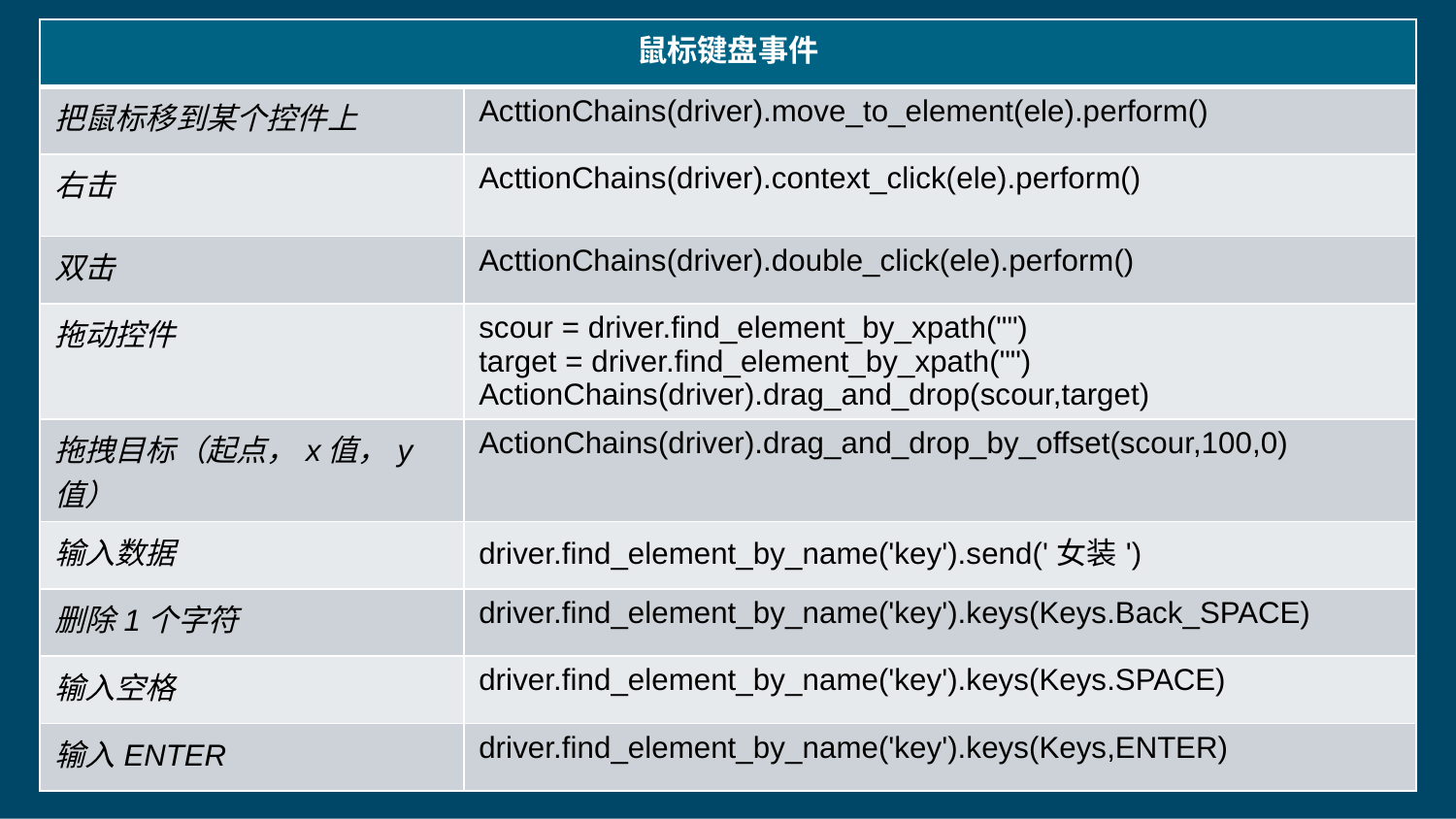

| 鼠标键盘事件 |  |
| --- | --- |
| 把鼠标移到某个控件上 | ActtionChains(driver).move\_to\_element(ele).perform() |
| 右击 | ActtionChains(driver).context\_click(ele).perform() |
| 双击 | ActtionChains(driver).double\_click(ele).perform() |
| 拖动控件 | scour = driver.find\_element\_by\_xpath("") target = driver.find\_element\_by\_xpath("") ActionChains(driver).drag\_and\_drop(scour,target) |
| 拖拽目标（起点，x值，y值） | ActionChains(driver).drag\_and\_drop\_by\_offset(scour,100,0) |
| 输入数据 | driver.find\_element\_by\_name('key').send('女装') |
| 删除1个字符 | driver.find\_element\_by\_name('key').keys(Keys.Back\_SPACE) |
| 输入空格 | driver.find\_element\_by\_name('key').keys(Keys.SPACE) |
| 输入ENTER | driver.find\_element\_by\_name('key').keys(Keys,ENTER) |